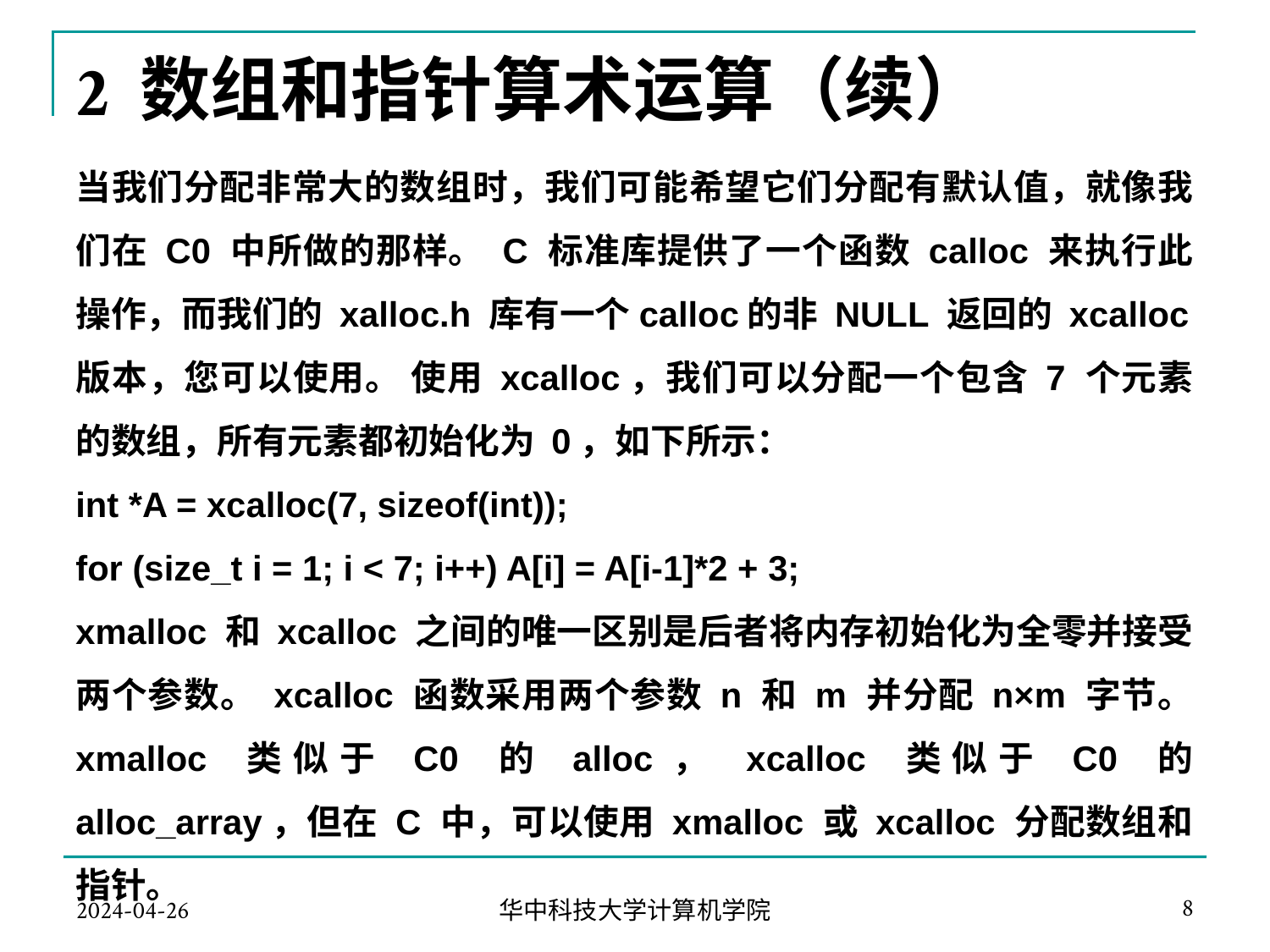

# 2 数组和指针算术运算（续）
当我们分配非常大的数组时，我们可能希望它们分配有默认值，就像我们在 C0 中所做的那样。 C 标准库提供了一个函数 calloc 来执行此操作，而我们的 xalloc.h 库有一个calloc的非 NULL 返回的 xcalloc版本，您可以使用。 使用 xcalloc，我们可以分配一个包含 7 个元素的数组，所有元素都初始化为 0，如下所示：
int *A = xcalloc(7, sizeof(int));
for (size_t i = 1; i < 7; i++) A[i] = A[i-1]*2 + 3;
xmalloc 和 xcalloc 之间的唯一区别是后者将内存初始化为全零并接受两个参数。 xcalloc 函数采用两个参数 n 和 m 并分配 n×m 字节。 xmalloc 类似于 C0 的 alloc， xcalloc 类似于 C0 的 alloc_array，但在 C 中，可以使用 xmalloc 或 xcalloc 分配数组和指针。
2024-04-26
8
华中科技大学计算机学院